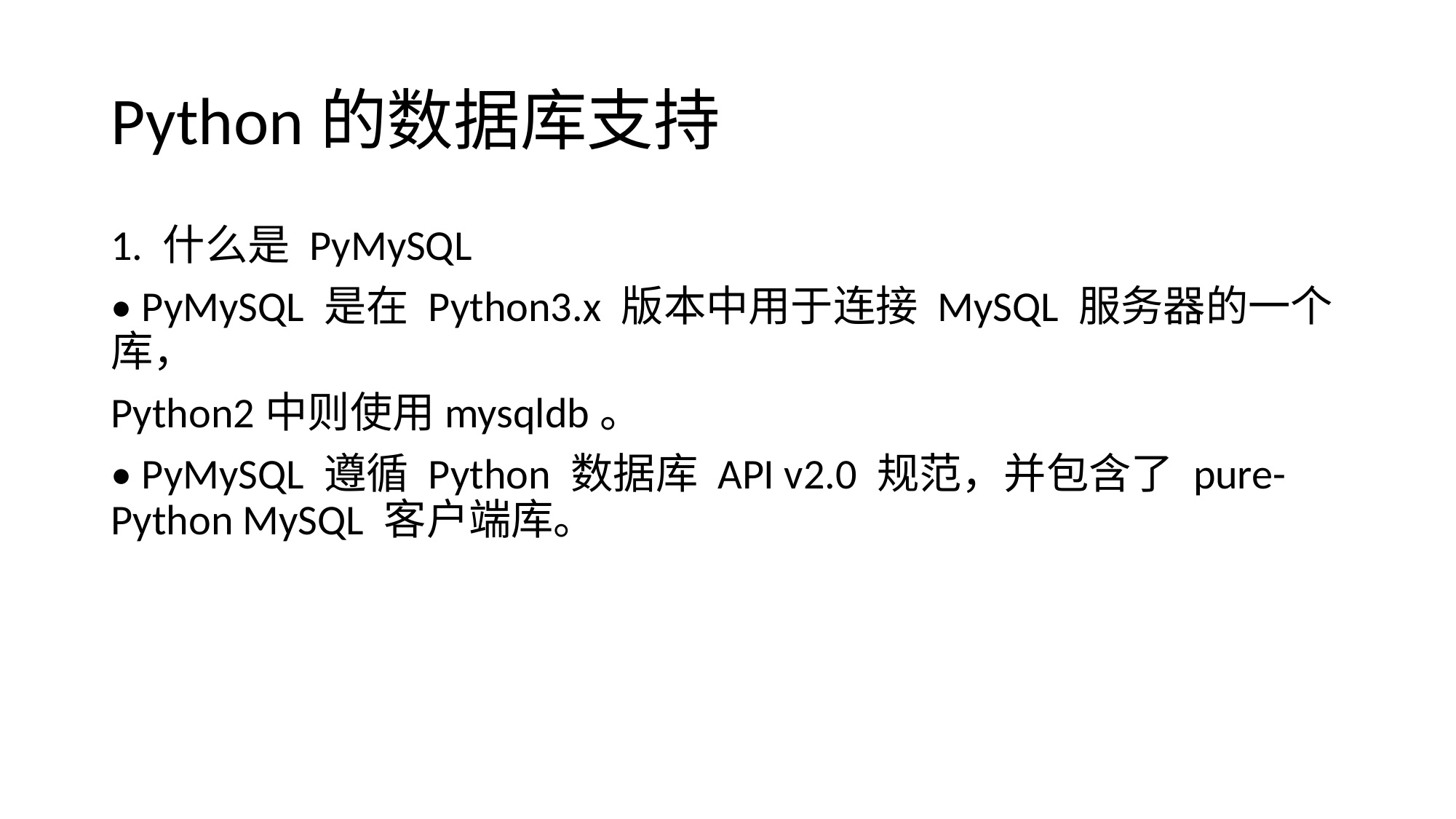

# Python的数据库支持
1. 什么是 PyMySQL
• PyMySQL 是在 Python3.x 版本中用于连接 MySQL 服务器的一个库，
Python2中则使用mysqldb。
• PyMySQL 遵循 Python 数据库 API v2.0 规范，并包含了 pure-Python MySQL 客户端库。